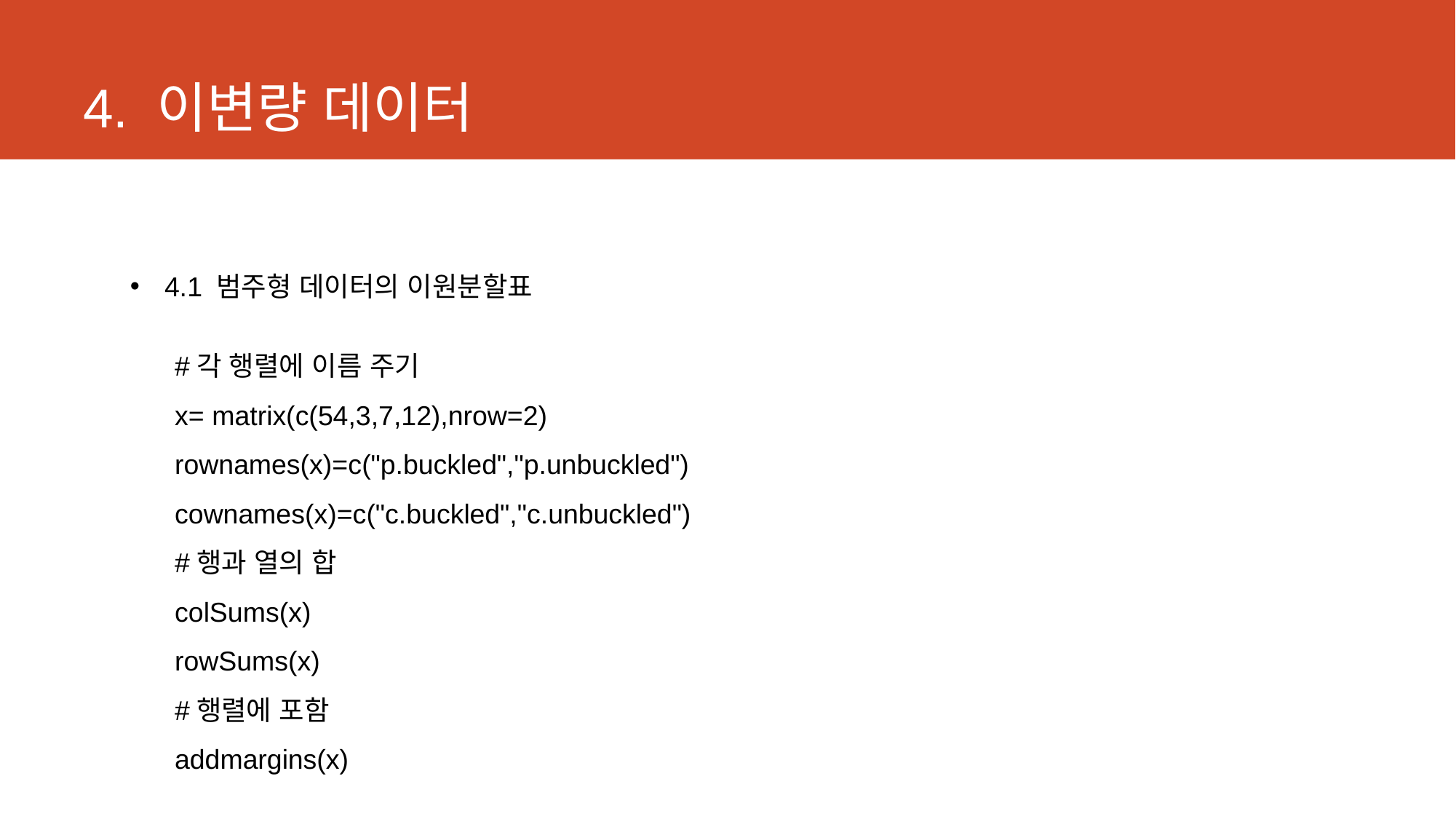

# 4. 이변량 데이터
4.1 범주형 데이터의 이원분할표
#각 행렬에 이름 주기
x= matrix(c(54,3,7,12),nrow=2)
rownames(x)=c("p.buckled","p.unbuckled")
cownames(x)=c("c.buckled","c.unbuckled")
#행과 열의 합
colSums(x)
rowSums(x)
#행렬에 포함
addmargins(x)